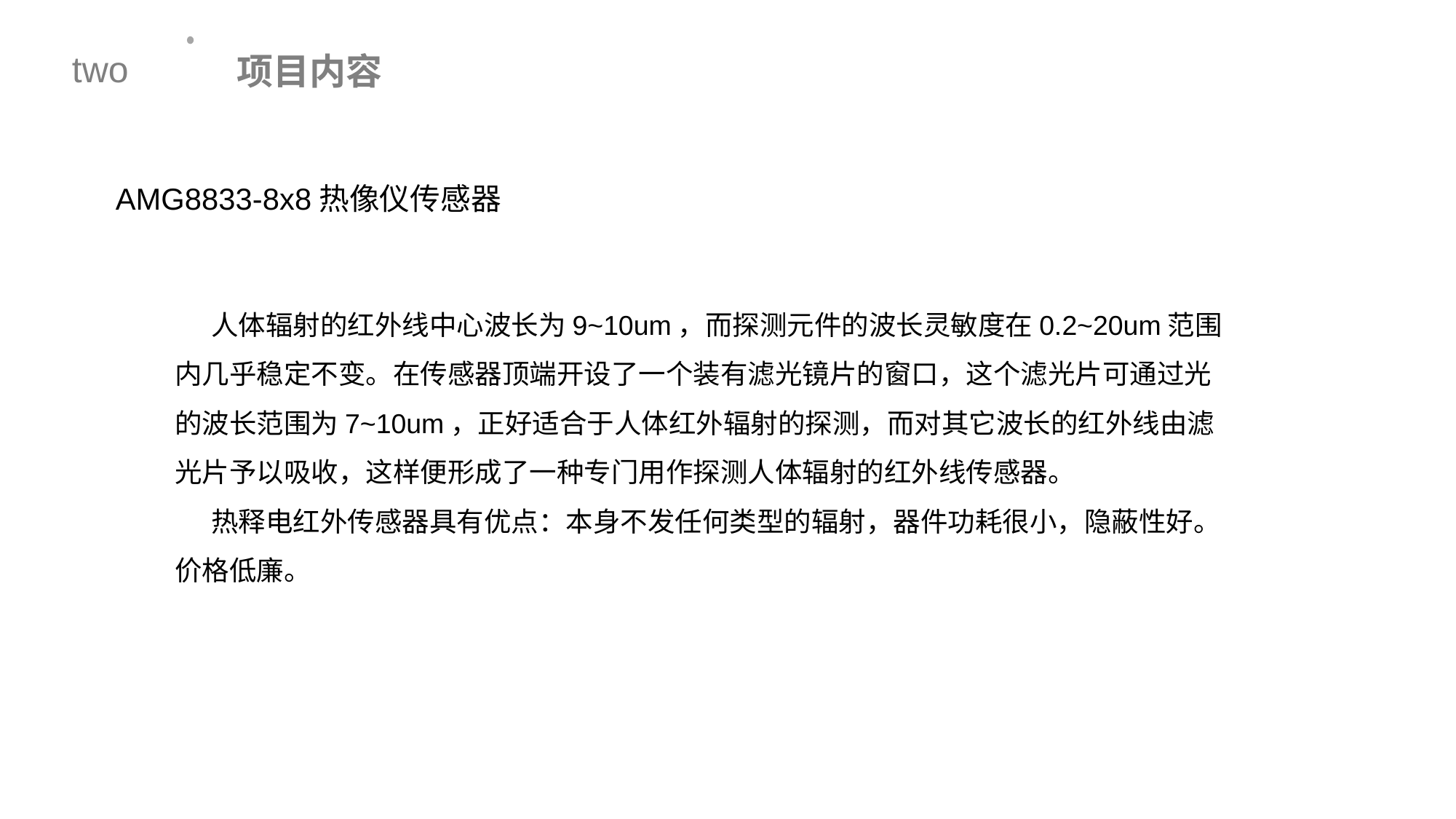

项目内容

two
AMG8833-8x8热像仪传感器
人体辐射的红外线中心波长为9~10um，而探测元件的波长灵敏度在0.2~20um范围内几乎稳定不变。在传感器顶端开设了一个装有滤光镜片的窗口，这个滤光片可通过光的波长范围为7~10um，正好适合于人体红外辐射的探测，而对其它波长的红外线由滤光片予以吸收，这样便形成了一种专门用作探测人体辐射的红外线传感器。
热释电红外传感器具有优点：本身不发任何类型的辐射，器件功耗很小，隐蔽性好。价格低廉。